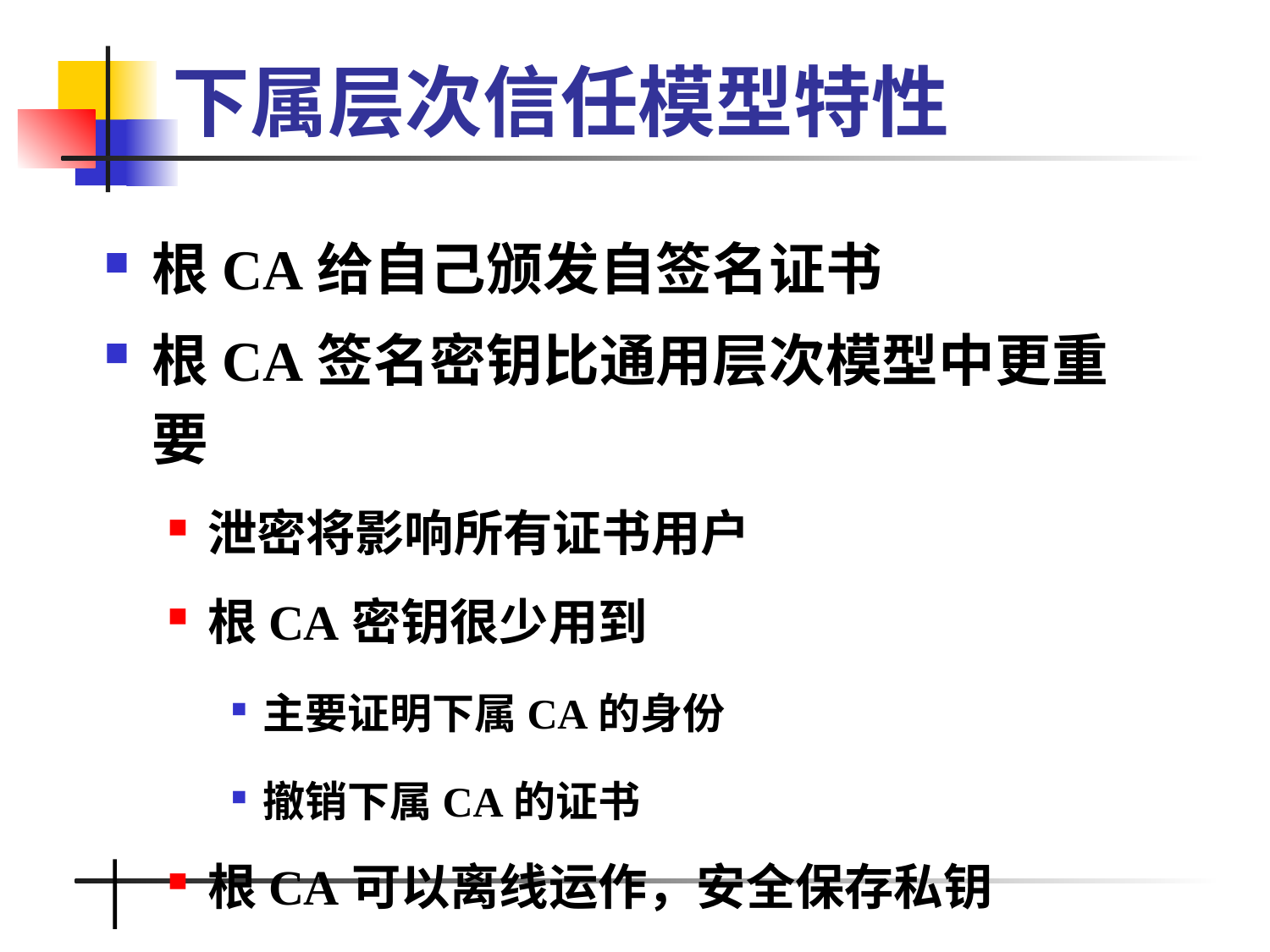

# 下属层次信任模型特性
根CA给自己颁发自签名证书
根CA签名密钥比通用层次模型中更重要
泄密将影响所有证书用户
根CA密钥很少用到
主要证明下属CA的身份
撤销下属CA的证书
根CA可以离线运作，安全保存私钥